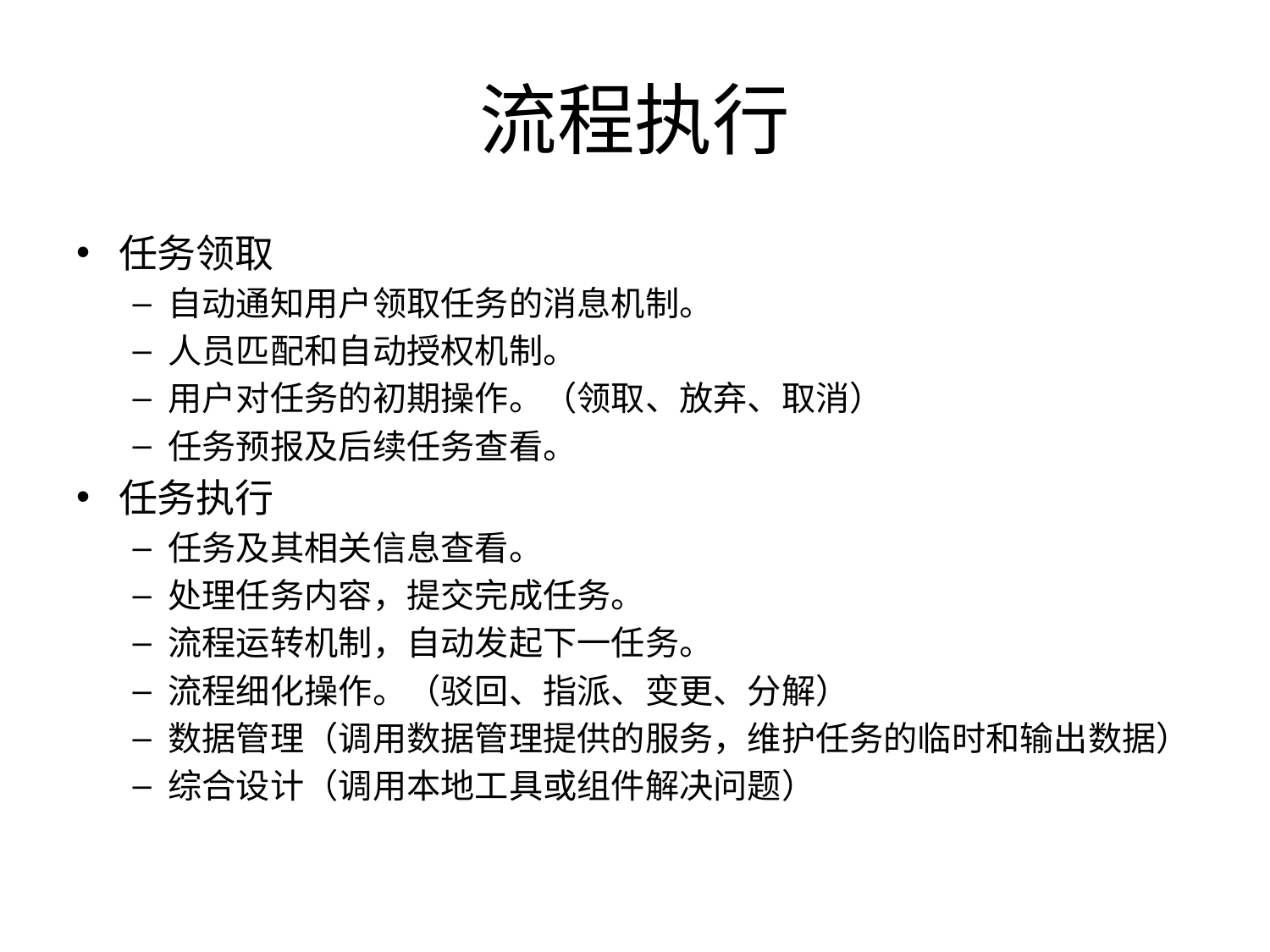

# 流程执行
任务领取
自动通知用户领取任务的消息机制。
人员匹配和自动授权机制。
用户对任务的初期操作。（领取、放弃、取消）
任务预报及后续任务查看。
任务执行
任务及其相关信息查看。
处理任务内容，提交完成任务。
流程运转机制，自动发起下一任务。
流程细化操作。（驳回、指派、变更、分解）
数据管理（调用数据管理提供的服务，维护任务的临时和输出数据）
综合设计（调用本地工具或组件解决问题）